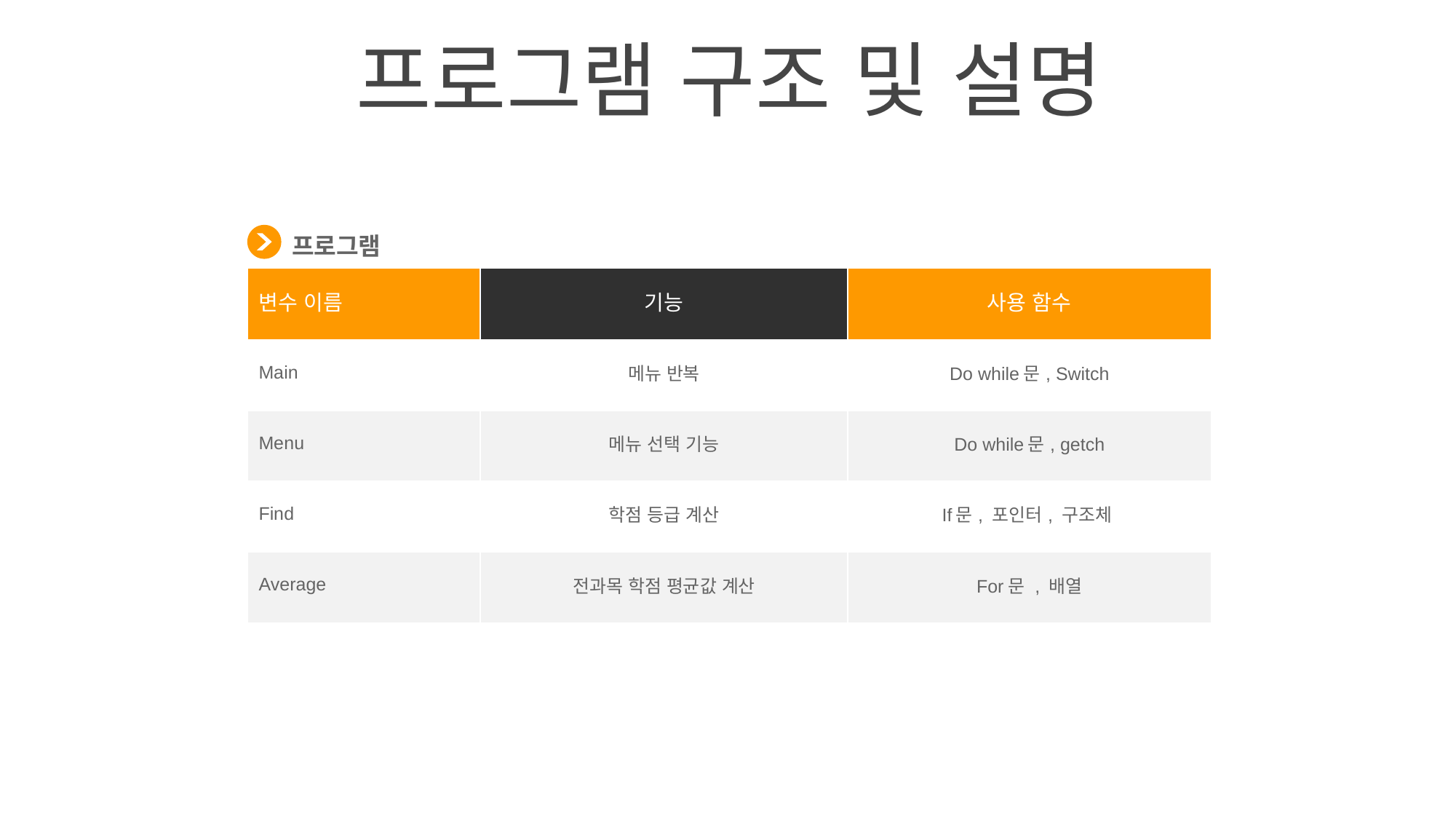

프로그램 구조 및 설명

프로그램
| 변수 이름 | 기능 | 사용 함수 |
| --- | --- | --- |
| Main | 메뉴 반복 | Do while문, Switch |
| Menu | 메뉴 선택 기능 | Do while문, getch |
| Find | 학점 등급 계산 | If문, 포인터, 구조체 |
| Average | 전과목 학점 평균값 계산 | For문 , 배열 |